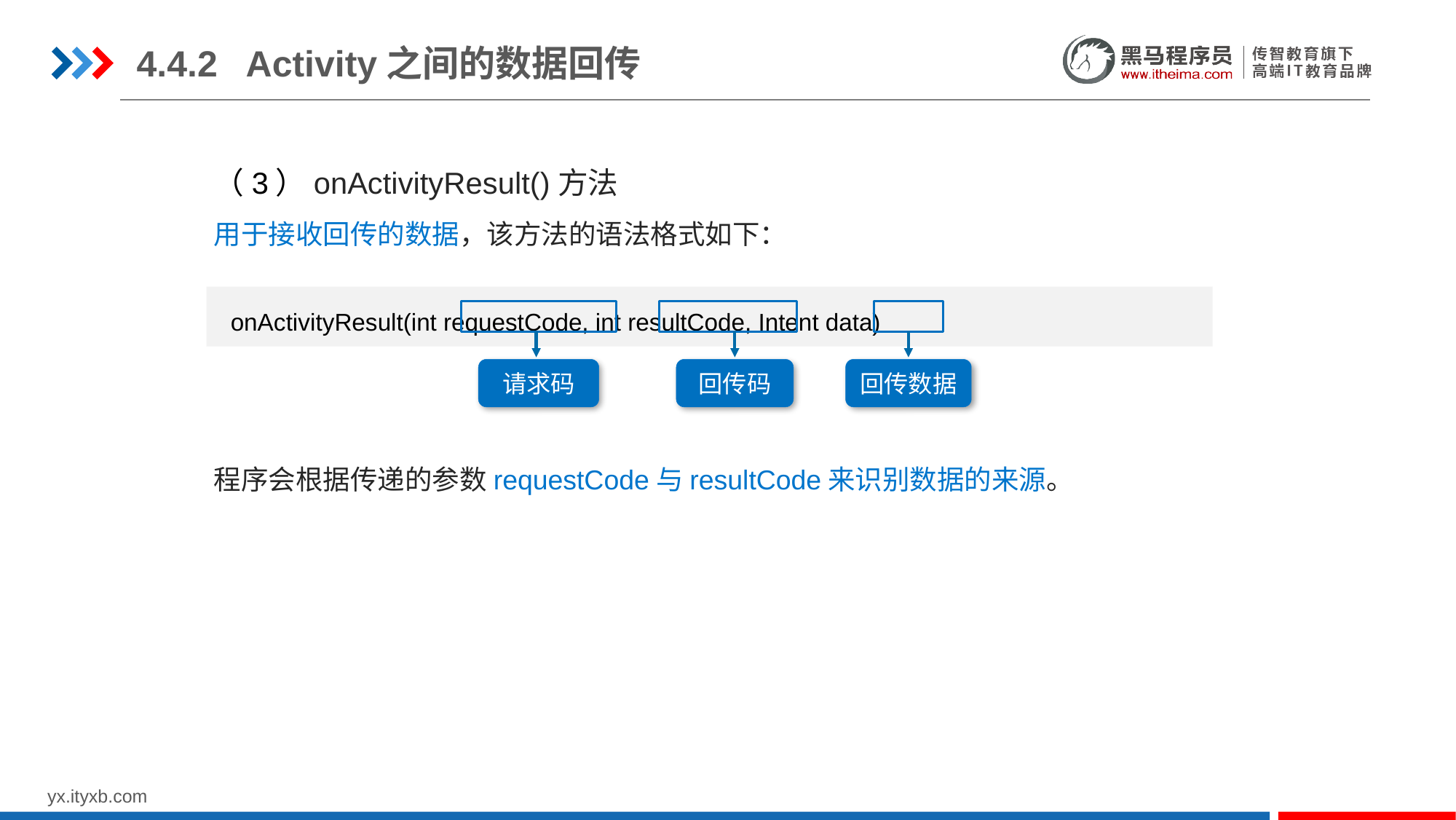

4.4.2	Activity之间的数据回传
（3）onActivityResult()方法
用于接收回传的数据，该方法的语法格式如下：

程序会根据传递的参数requestCode与resultCode来识别数据的来源。
  onActivityResult(int requestCode, int resultCode, Intent data)

请求码
回传码
回传数据